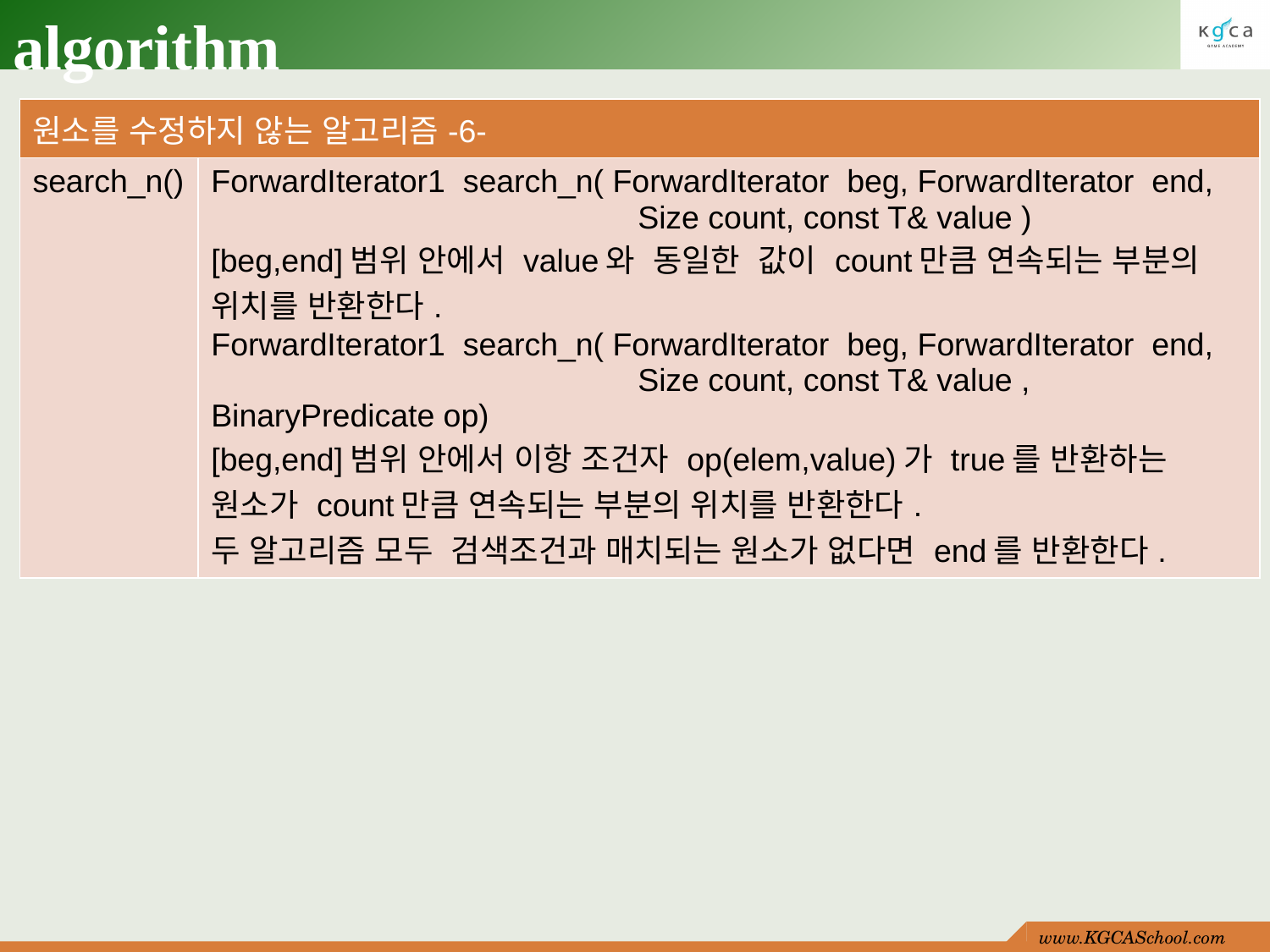

# algorithm
| 원소를 수정하지 않는 알고리즘-6- |  |
| --- | --- |
| search\_n() | ForwardIterator1 search\_n( ForwardIterator beg, ForwardIterator end, Size count, const T& value ) [beg,end]범위 안에서 value와 동일한 값이 count만큼 연속되는 부분의 위치를 반환한다. ForwardIterator1 search\_n( ForwardIterator beg, ForwardIterator end, Size count, const T& value , BinaryPredicate op) [beg,end]범위 안에서 이항 조건자 op(elem,value)가 true를 반환하는 원소가 count만큼 연속되는 부분의 위치를 반환한다. 두 알고리즘 모두 검색조건과 매치되는 원소가 없다면 end를 반환한다. |